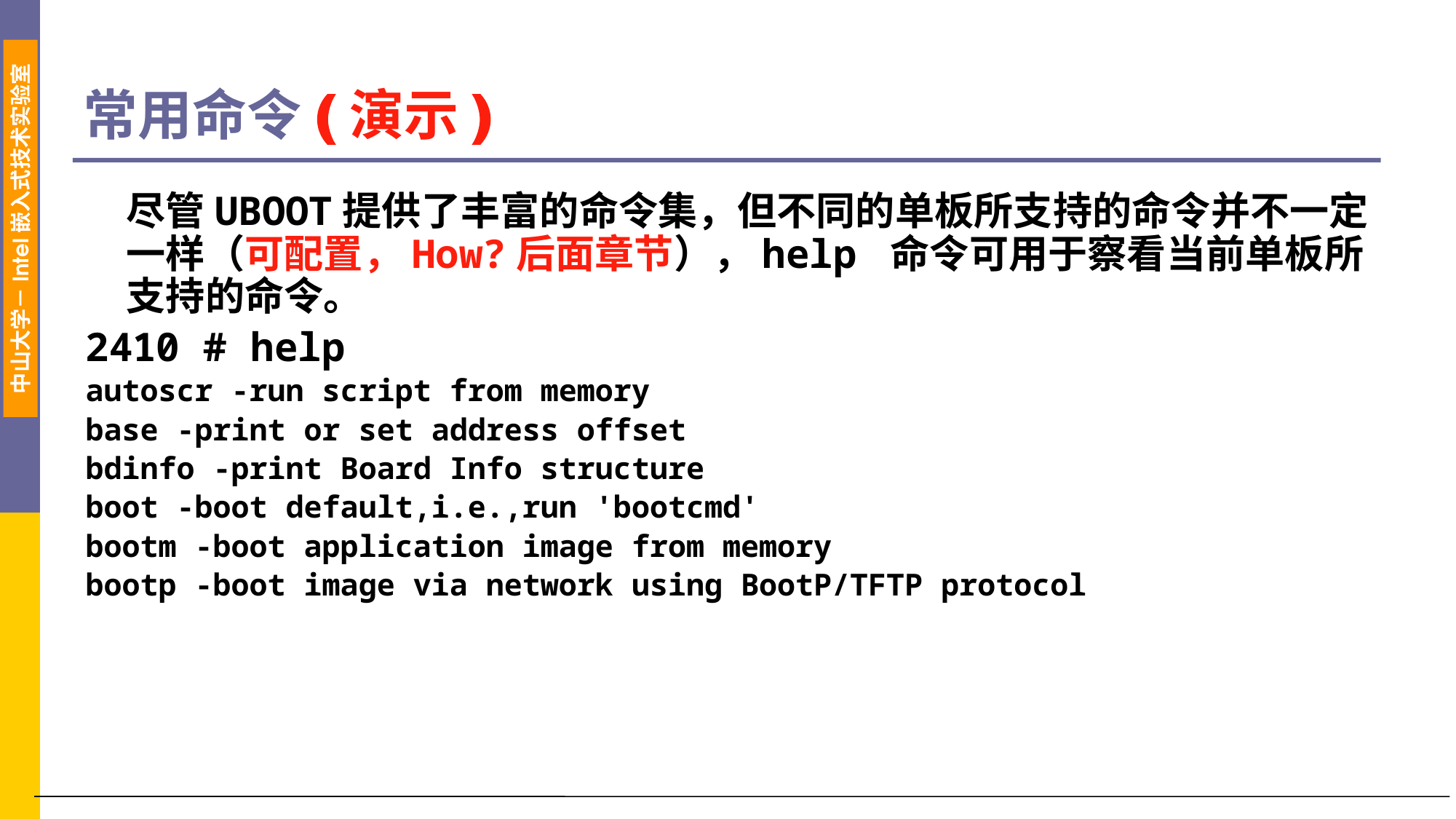

# 常用命令(演示)
	尽管UBOOT提供了丰富的命令集，但不同的单板所支持的命令并不一定一样（可配置，How?后面章节），help 命令可用于察看当前单板所支持的命令。
2410 # help
autoscr -run script from memory
base -print or set address offset
bdinfo -print Board Info structure
boot -boot default,i.e.,run 'bootcmd'
bootm -boot application image from memory
bootp -boot image via network using BootP/TFTP protocol